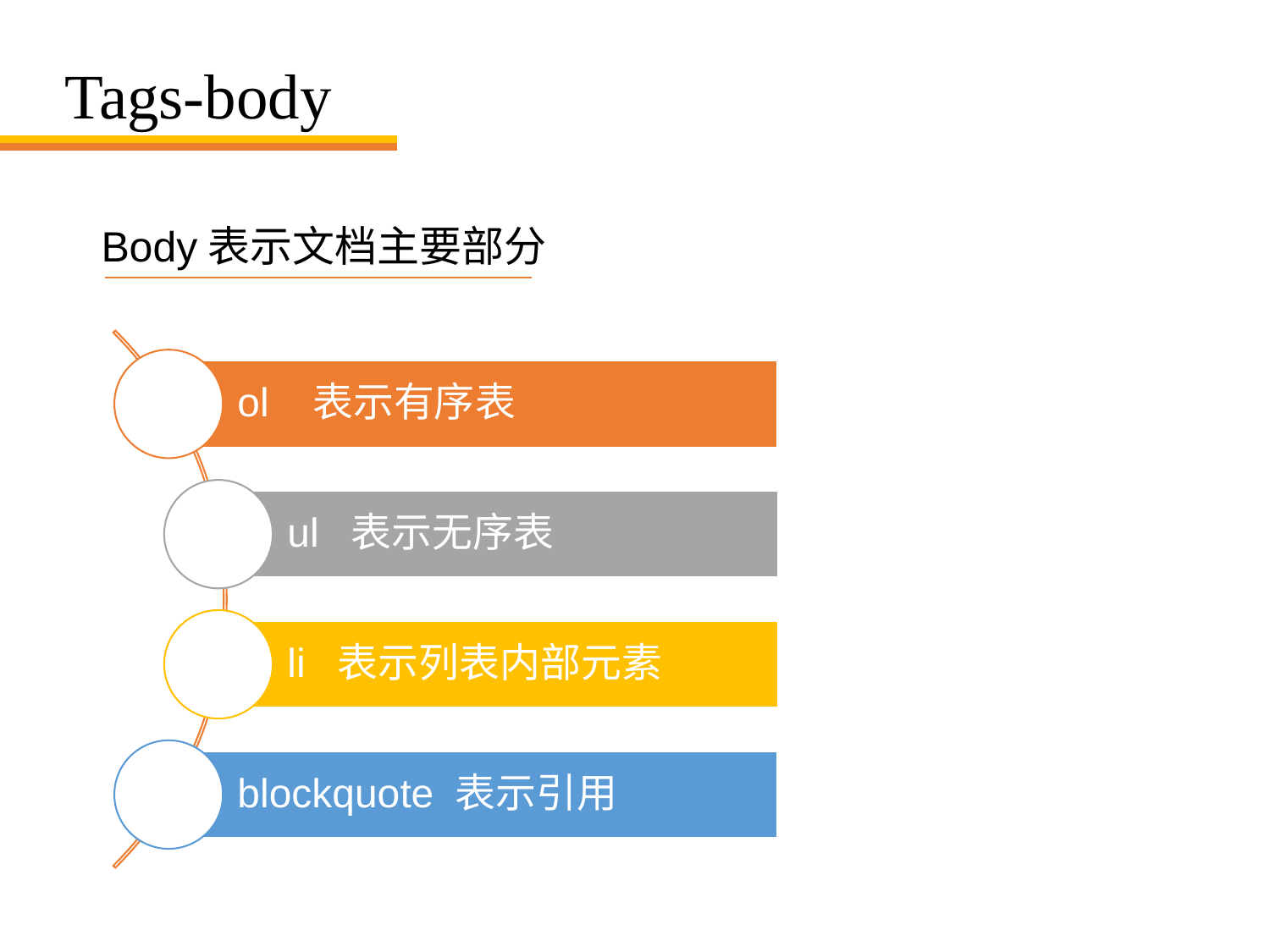

# Tags-body
Body表示文档主要部分
ol   表示有序表
ul  表示无序表
li  表示列表内部元素
blockquote 表示引用